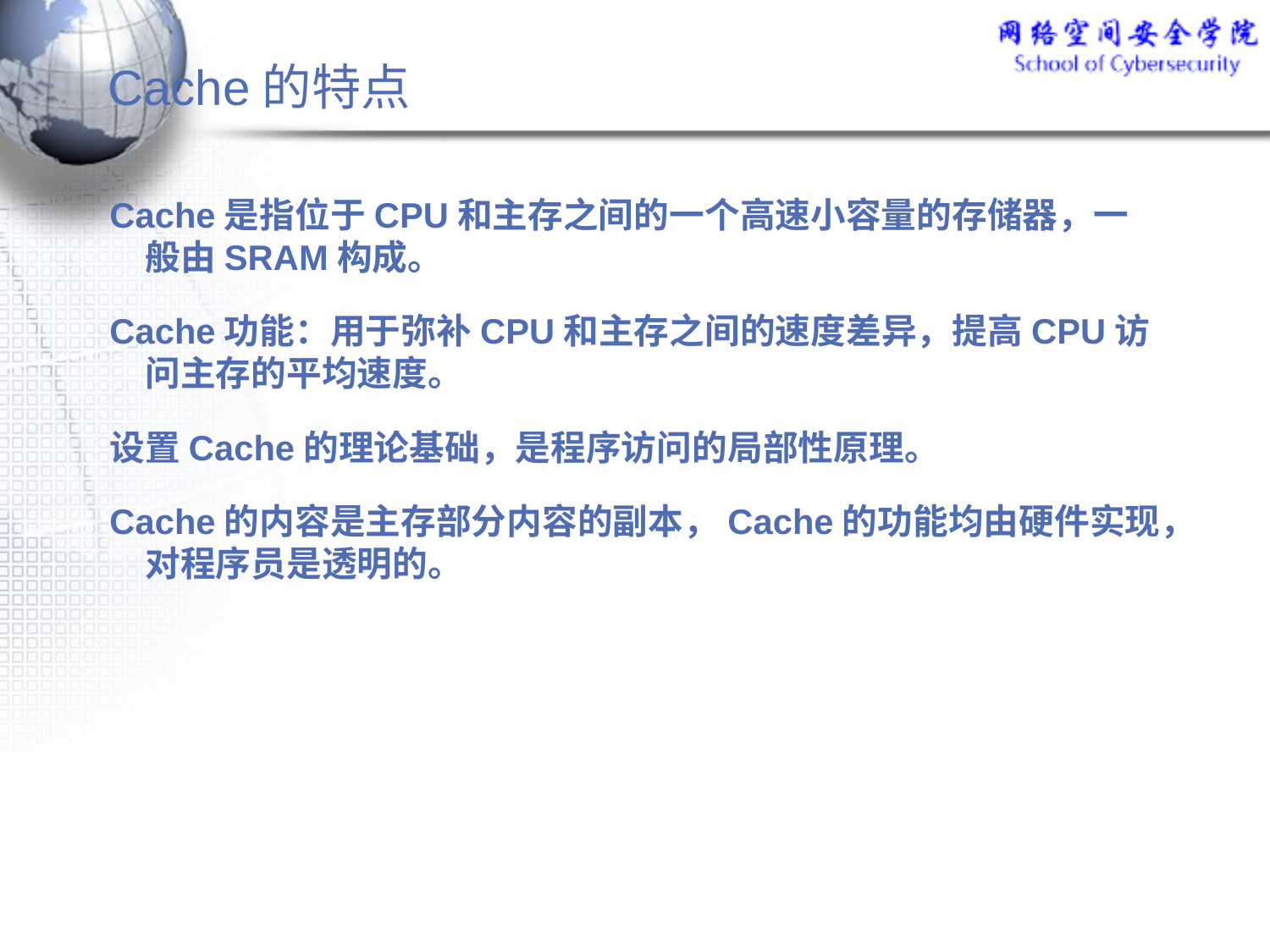

# Cache的特点
Cache是指位于CPU和主存之间的一个高速小容量的存储器，一般由SRAM构成。
Cache功能：用于弥补CPU和主存之间的速度差异，提高CPU访问主存的平均速度。
设置Cache的理论基础，是程序访问的局部性原理。
Cache的内容是主存部分内容的副本，Cache的功能均由硬件实现，对程序员是透明的。